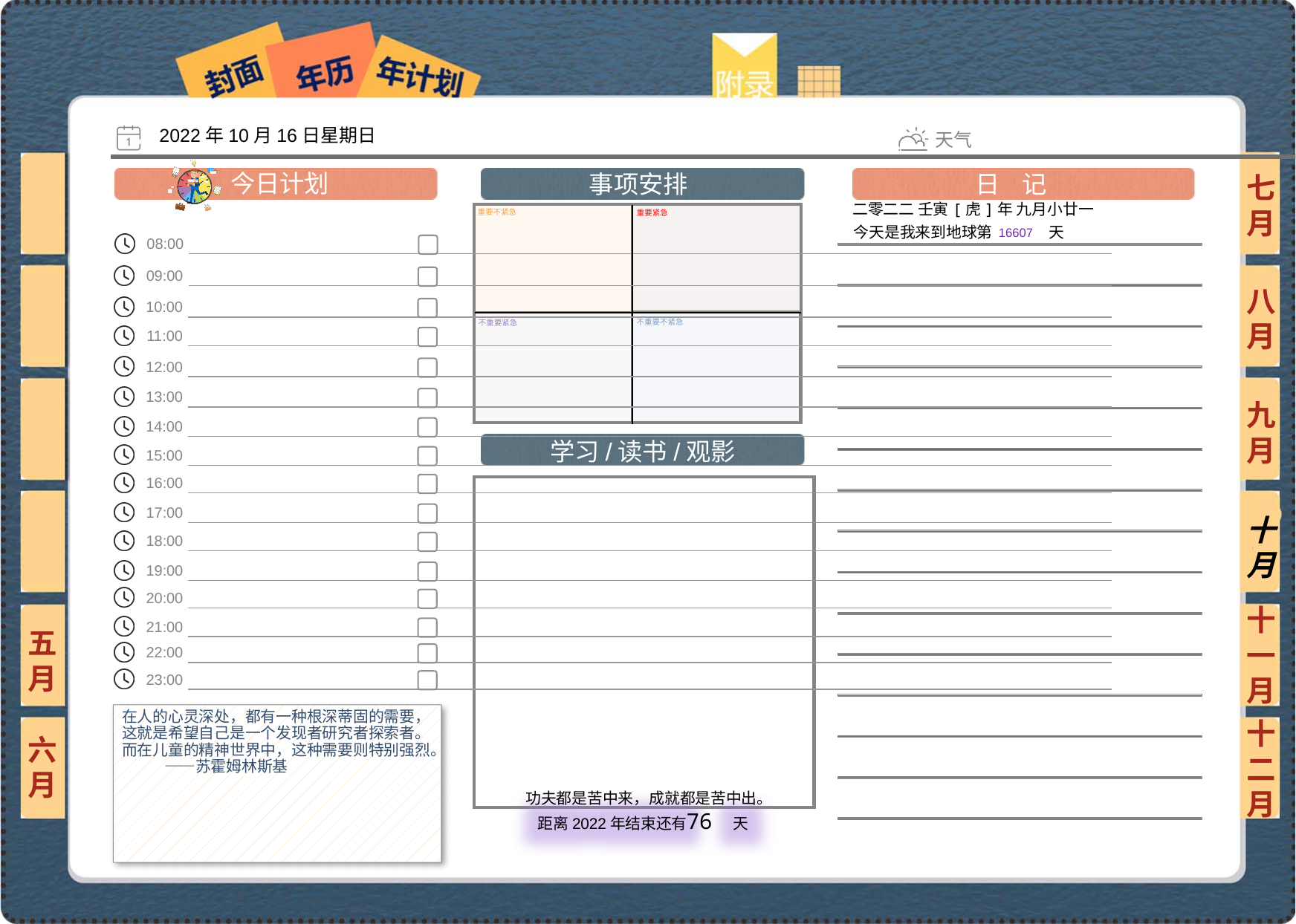

2022年10月16日星期日
七月
二零二二 壬寅[虎]年 九月小廿一
16607
八月
九月
十月
十一月
五月
在人的心灵深处，都有一种根深蒂固的需要，这就是希望自己是一个发现者研究者探索者。而在儿童的精神世界中，这种需要则特别强烈。——苏霍姆林斯基

六月
十二月
76
 功夫都是苦中来，成就都是苦中出。